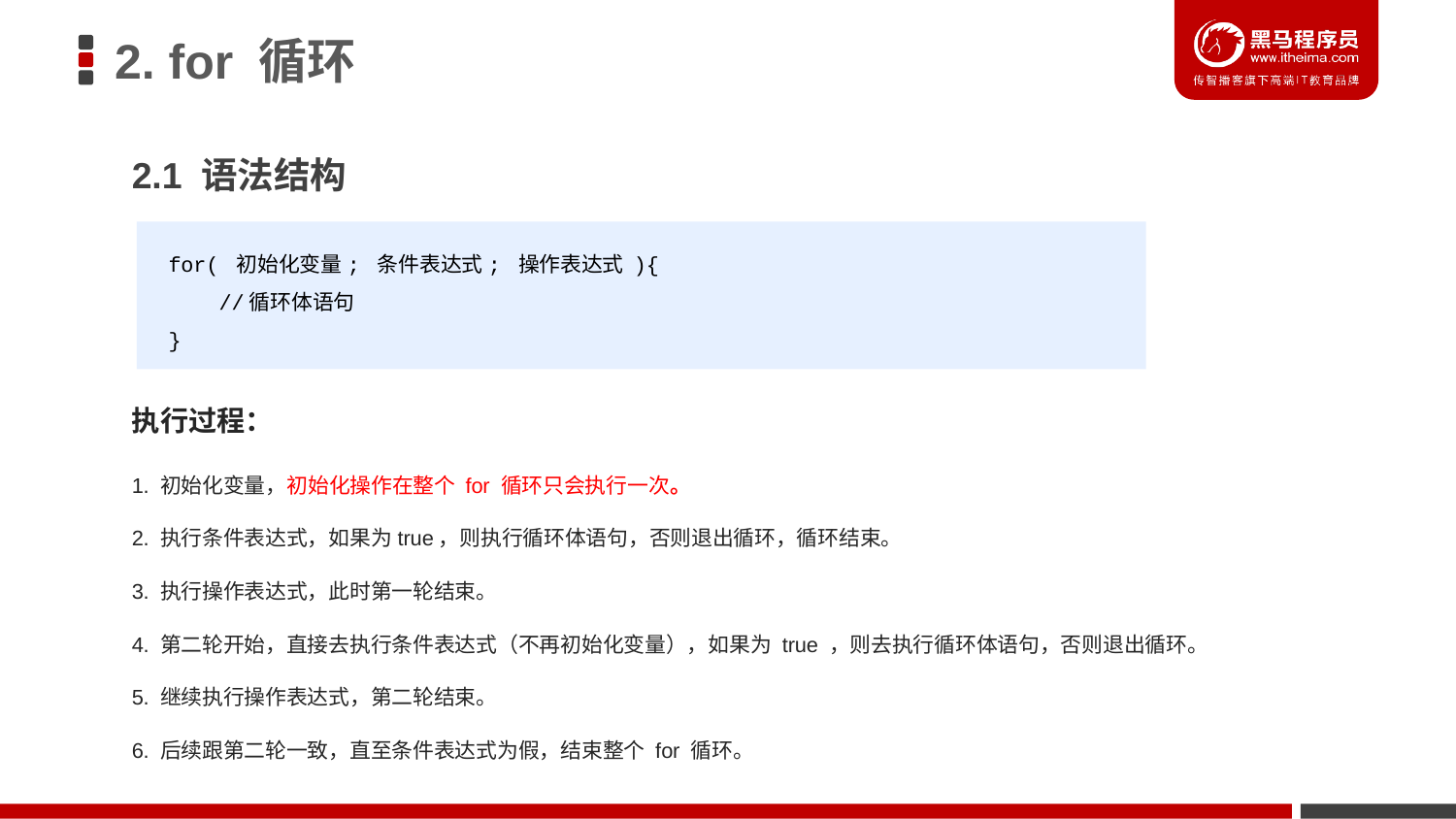

# 2. for 循环
2.1 语法结构
for( 初始化变量; 条件表达式; 操作表达式 ){
    //循环体语句
}
执行过程：

1. 初始化变量，初始化操作在整个 for 循环只会执行一次。
2. 执行条件表达式，如果为true，则执行循环体语句，否则退出循环，循环结束。
3. 执行操作表达式，此时第一轮结束。
4. 第二轮开始，直接去执行条件表达式（不再初始化变量），如果为 true ，则去执行循环体语句，否则退出循环。
5. 继续执行操作表达式，第二轮结束。
6. 后续跟第二轮一致，直至条件表达式为假，结束整个 for 循环。